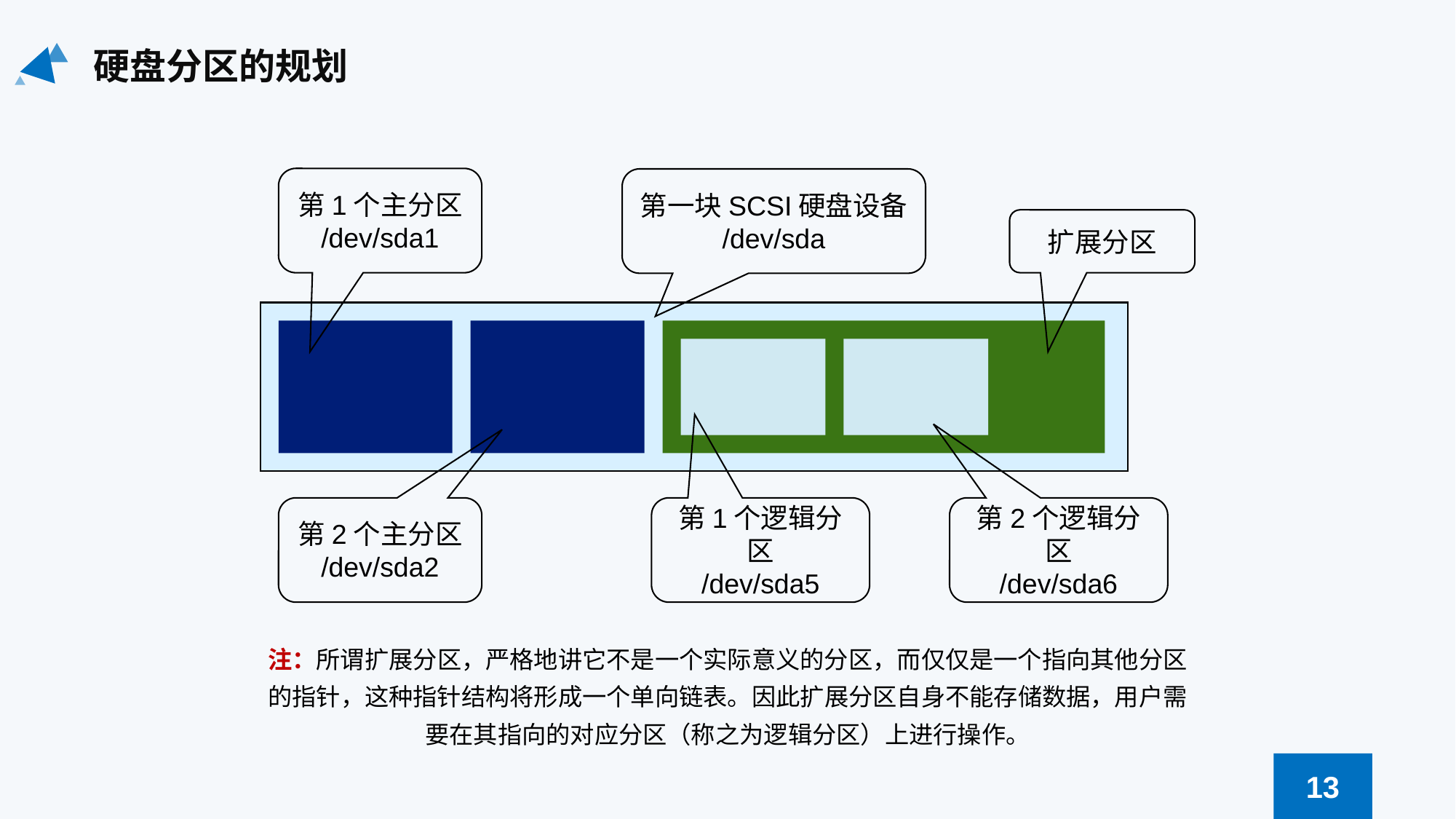

硬盘分区的规划

第1个主分区
/dev/sda1
第一块SCSI硬盘设备
/dev/sda
扩展分区

第2个主分区
/dev/sda2
第1个逻辑分区
/dev/sda5
第2个逻辑分区
/dev/sda6
注：所谓扩展分区，严格地讲它不是一个实际意义的分区，而仅仅是一个指向其他分区的指针，这种指针结构将形成一个单向链表。因此扩展分区自身不能存储数据，用户需要在其指向的对应分区（称之为逻辑分区）上进行操作。

13